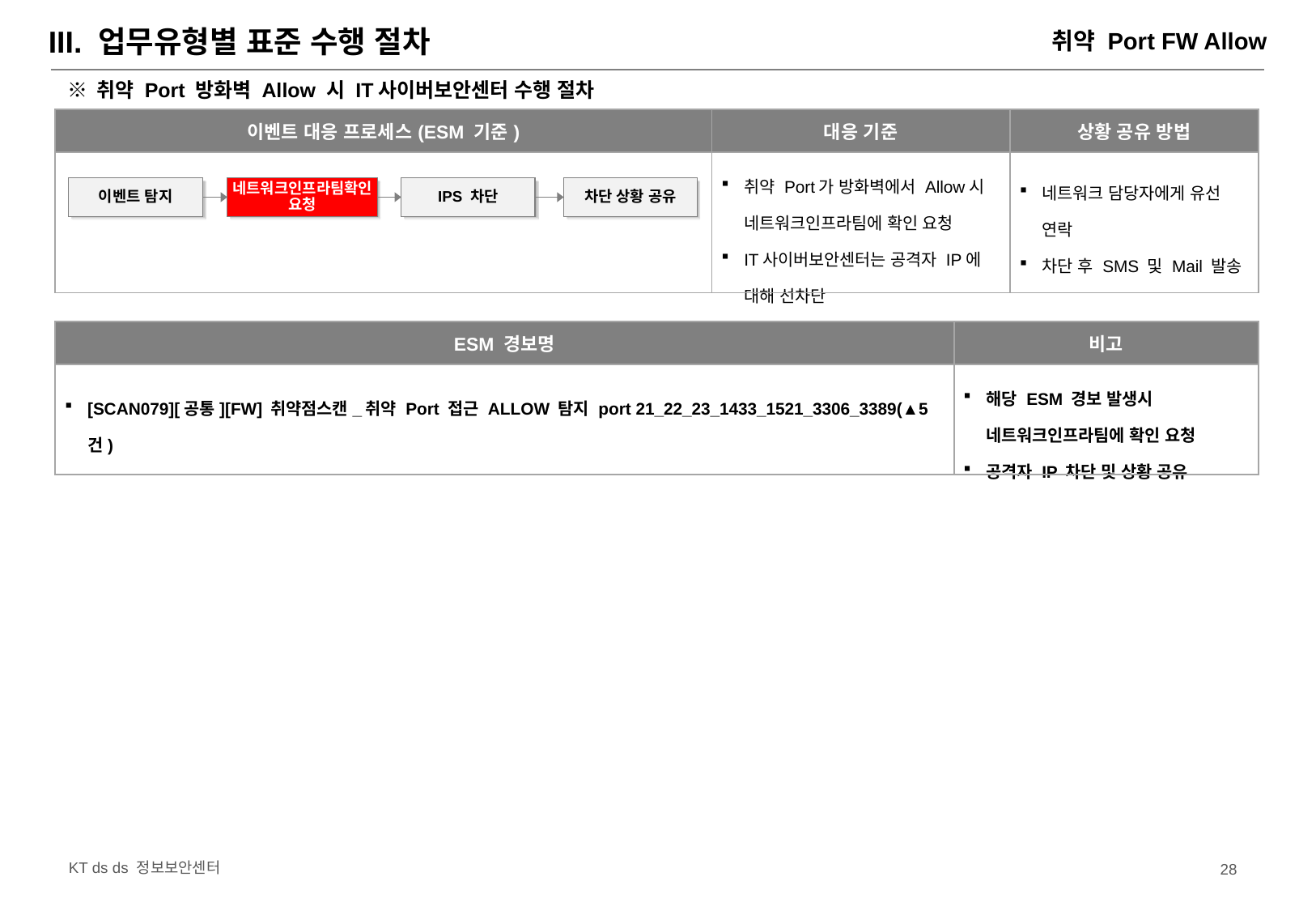

III. 업무유형별 표준 수행 절차
취약 Port FW Allow
※ 취약 Port 방화벽 Allow 시 IT사이버보안센터 수행 절차
| 이벤트 대응 프로세스(ESM 기준) | 대응 기준 | 상황 공유 방법 |
| --- | --- | --- |
|  | 취약 Port가 방화벽에서 Allow시 네트워크인프라팀에 확인 요청 IT사이버보안센터는 공격자 IP에 대해 선차단 | 네트워크 담당자에게 유선 연락 차단 후 SMS 및 Mail 발송 |
이벤트 탐지
네트워크인프라팀확인 요청
IPS 차단
차단 상황 공유
| ESM 경보명 | 비고 |
| --- | --- |
| [SCAN079][공통][FW] 취약점스캔\_취약 Port 접근 ALLOW 탐지 port 21\_22\_23\_1433\_1521\_3306\_3389(▲5건) | 해당 ESM 경보 발생시 네트워크인프라팀에 확인 요청 공격자 IP 차단 및 상황 공유 |
28